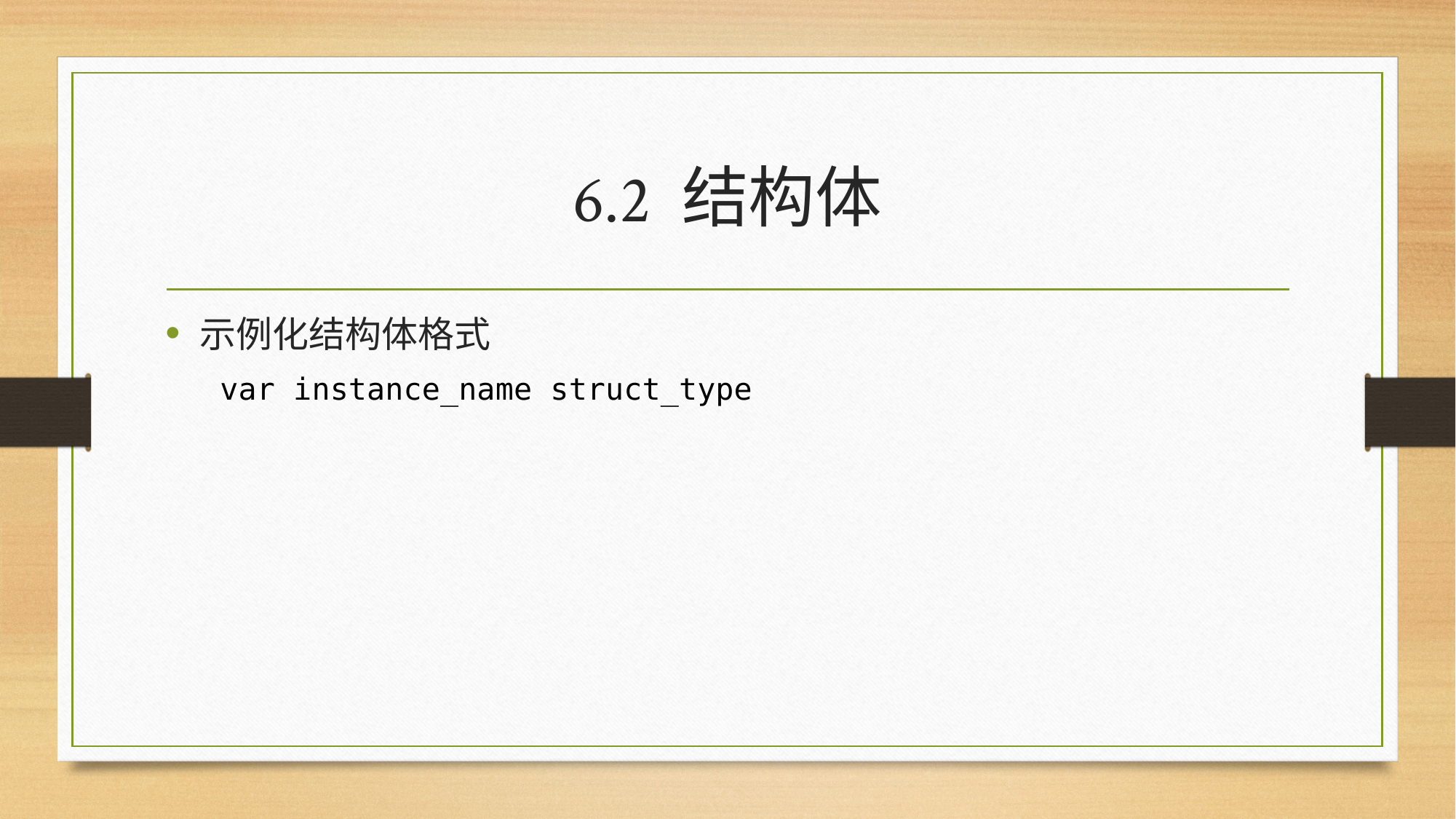

# 6.2 结构体
示例化结构体格式
var instance_name struct_type